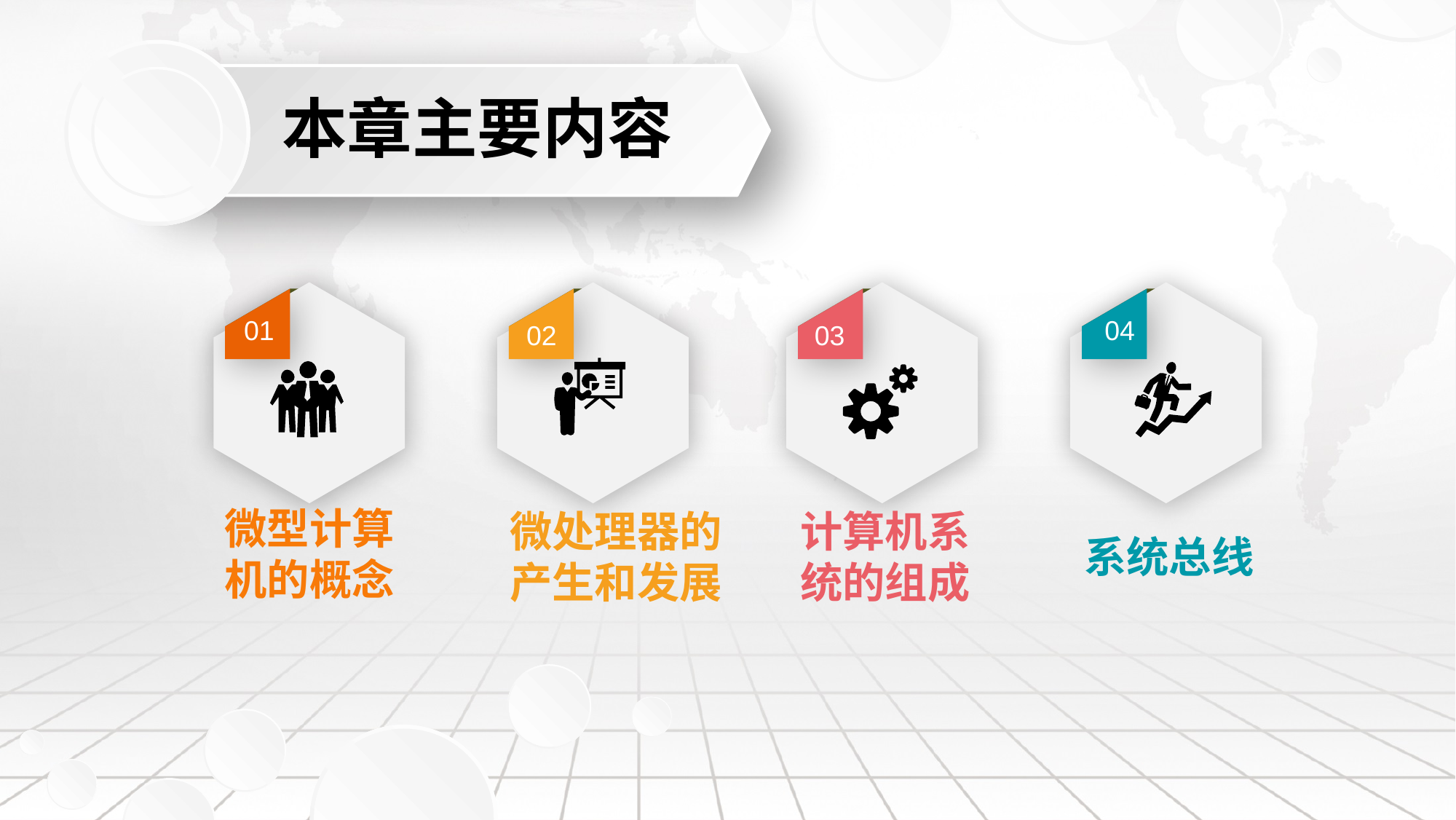

本章主要内容

01

02

03

04

微型计算机的概念
微处理器的产生和发展
计算机系统的组成
系统总线

延迟符